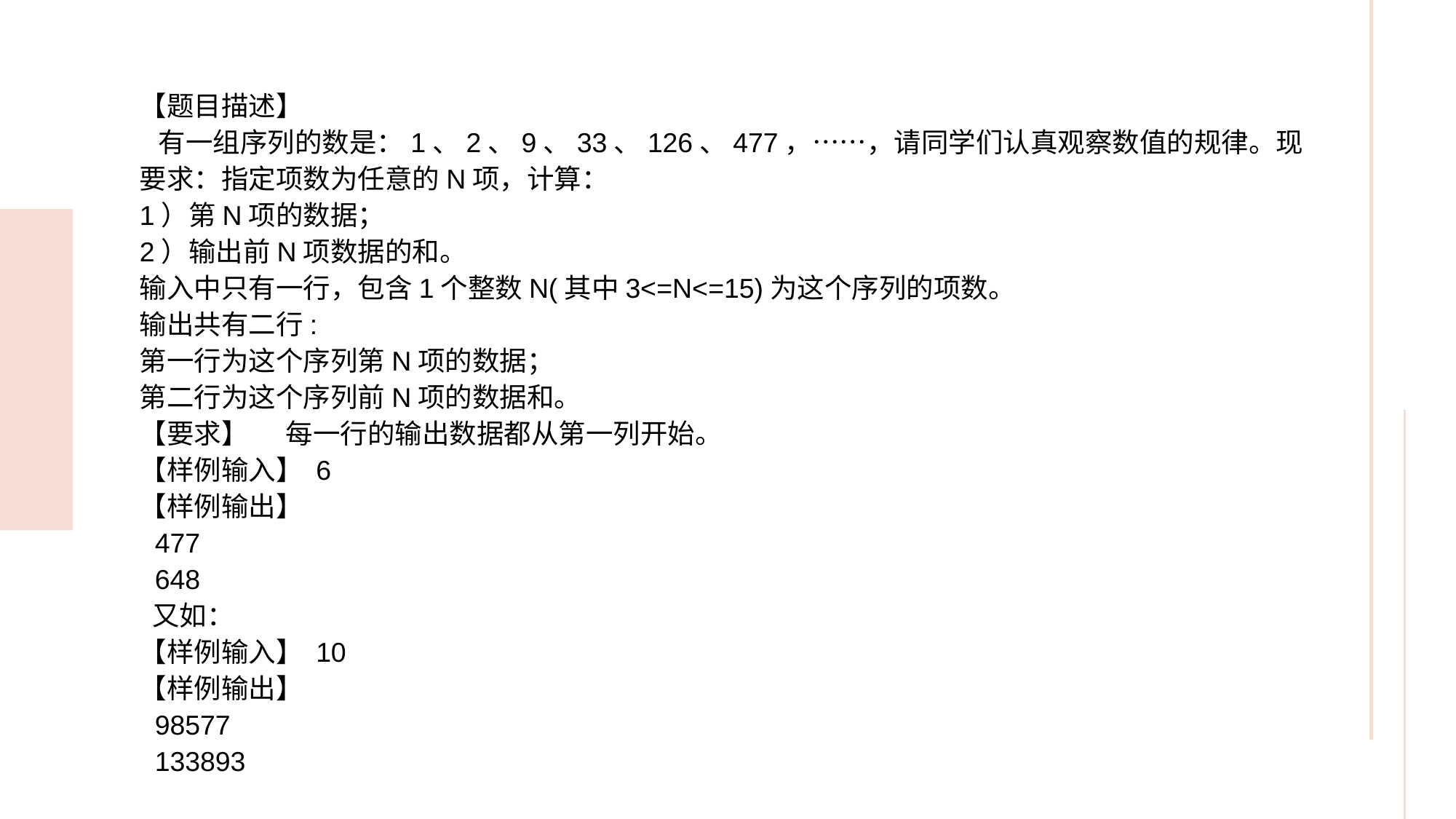

【题目描述】
  有一组序列的数是：1、2、9、33、126、477，……，请同学们认真观察数值的规律。现要求：指定项数为任意的N项，计算：
1）第N项的数据；
2）输出前N项数据的和。
输入中只有一行，包含1个整数N(其中3<=N<=15)为这个序列的项数。
输出共有二行:
第一行为这个序列第N项的数据；
第二行为这个序列前N项的数据和。
【要求】      每一行的输出数据都从第一列开始。
【样例输入】 6
【样例输出】
  477
  648
 又如：
【样例输入】 10
【样例输出】
  98577
  133893